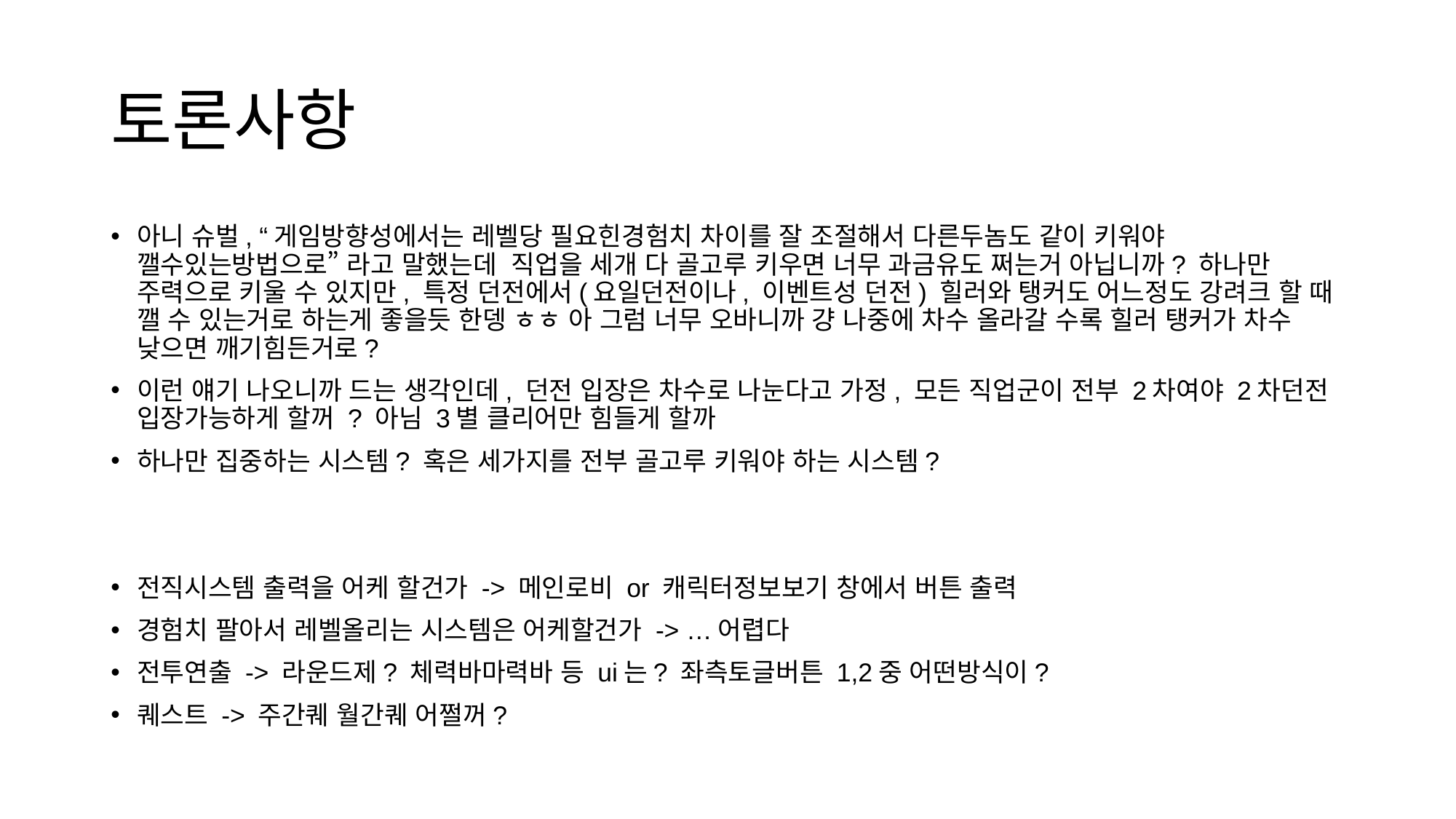

# 토론사항
아니 슈벌, “게임방향성에서는 레벨당 필요힌경험치 차이를 잘 조절해서 다른두놈도 같이 키워야 깰수있는방법으로” 라고 말했는데  직업을 세개 다 골고루 키우면 너무 과금유도 쩌는거 아닙니까? 하나만 주력으로 키울 수 있지만, 특정 던전에서(요일던전이나, 이벤트성 던전) 힐러와 탱커도 어느정도 강려크 할 때 깰 수 있는거로 하는게 좋을듯 한뎅 ㅎㅎ 아 그럼 너무 오바니까 걍 나중에 차수 올라갈 수록 힐러 탱커가 차수 낮으면 깨기힘든거로?
이런 얘기 나오니까 드는 생각인데, 던전 입장은 차수로 나눈다고 가정, 모든 직업군이 전부 2차여야 2차던전 입장가능하게 할꺼 ? 아님 3별 클리어만 힘들게 할까
하나만 집중하는 시스템? 혹은 세가지를 전부 골고루 키워야 하는 시스템?

전직시스템 출력을 어케 할건가 -> 메인로비 or 캐릭터정보보기 창에서 버튼 출력
경험치 팔아서 레벨올리는 시스템은 어케할건가 -> …어렵다
전투연출 -> 라운드제? 체력바마력바 등 ui는? 좌측토글버튼 1,2중 어떤방식이?
퀘스트 -> 주간퀘 월간퀘 어쩔꺼?